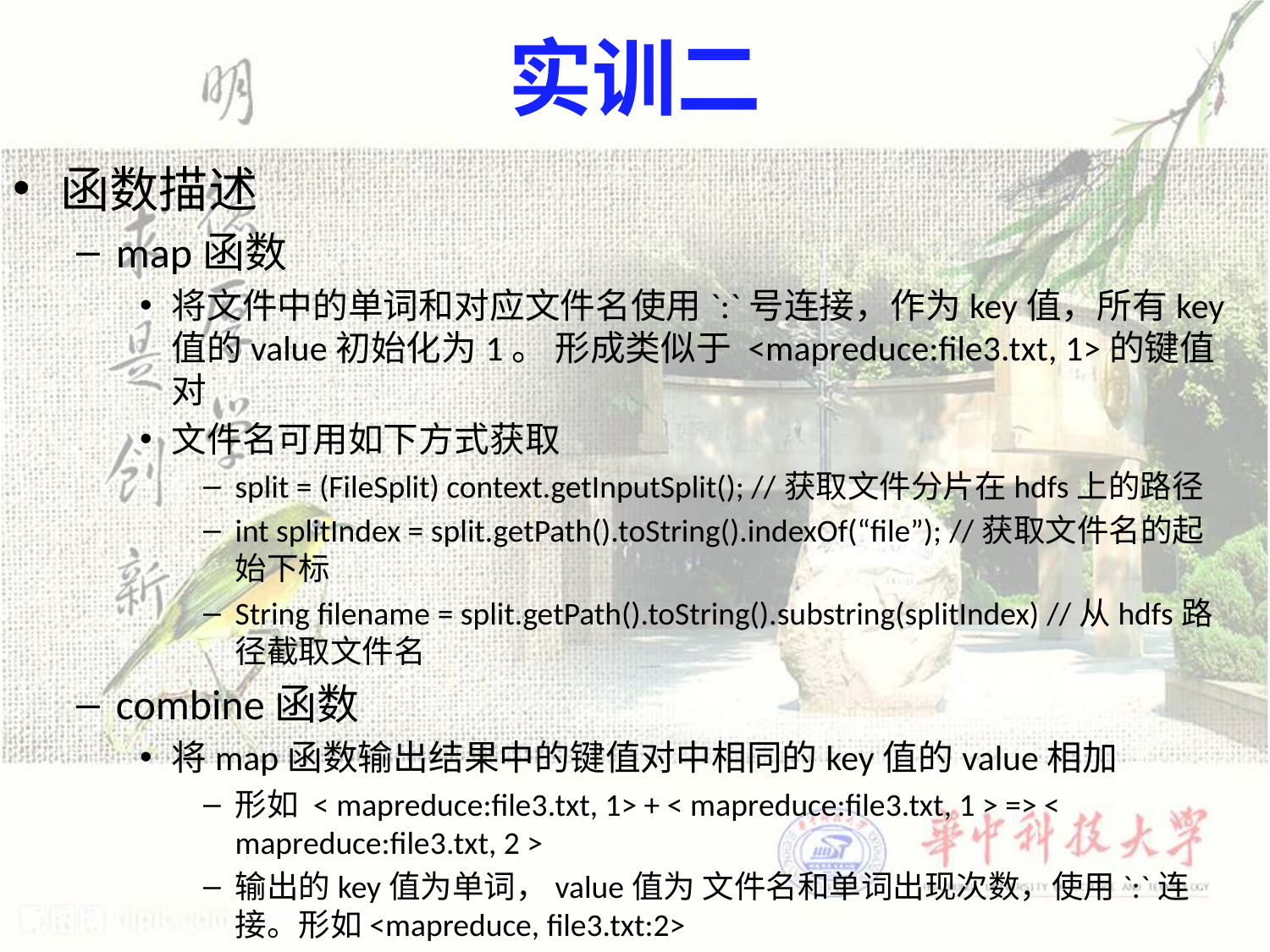

# 实训二
函数描述
map函数
将文件中的单词和对应文件名使用`:`号连接，作为key值，所有key值的value初始化为1。 形成类似于 <mapreduce:file3.txt, 1>的键值对
文件名可用如下方式获取
split = (FileSplit) context.getInputSplit(); //获取文件分片在hdfs上的路径
int splitIndex = split.getPath().toString().indexOf(“file”); //获取文件名的起始下标
String filename = split.getPath().toString().substring(splitIndex) //从hdfs路径截取文件名
combine函数
将map函数输出结果中的键值对中相同的key值的value相加
形如 < mapreduce:file3.txt, 1> + < mapreduce:file3.txt, 1 > => < mapreduce:file3.txt, 2 >
输出的key值为单词，value值为 文件名和单词出现次数，使用`:`连接。形如<mapreduce, file3.txt:2>